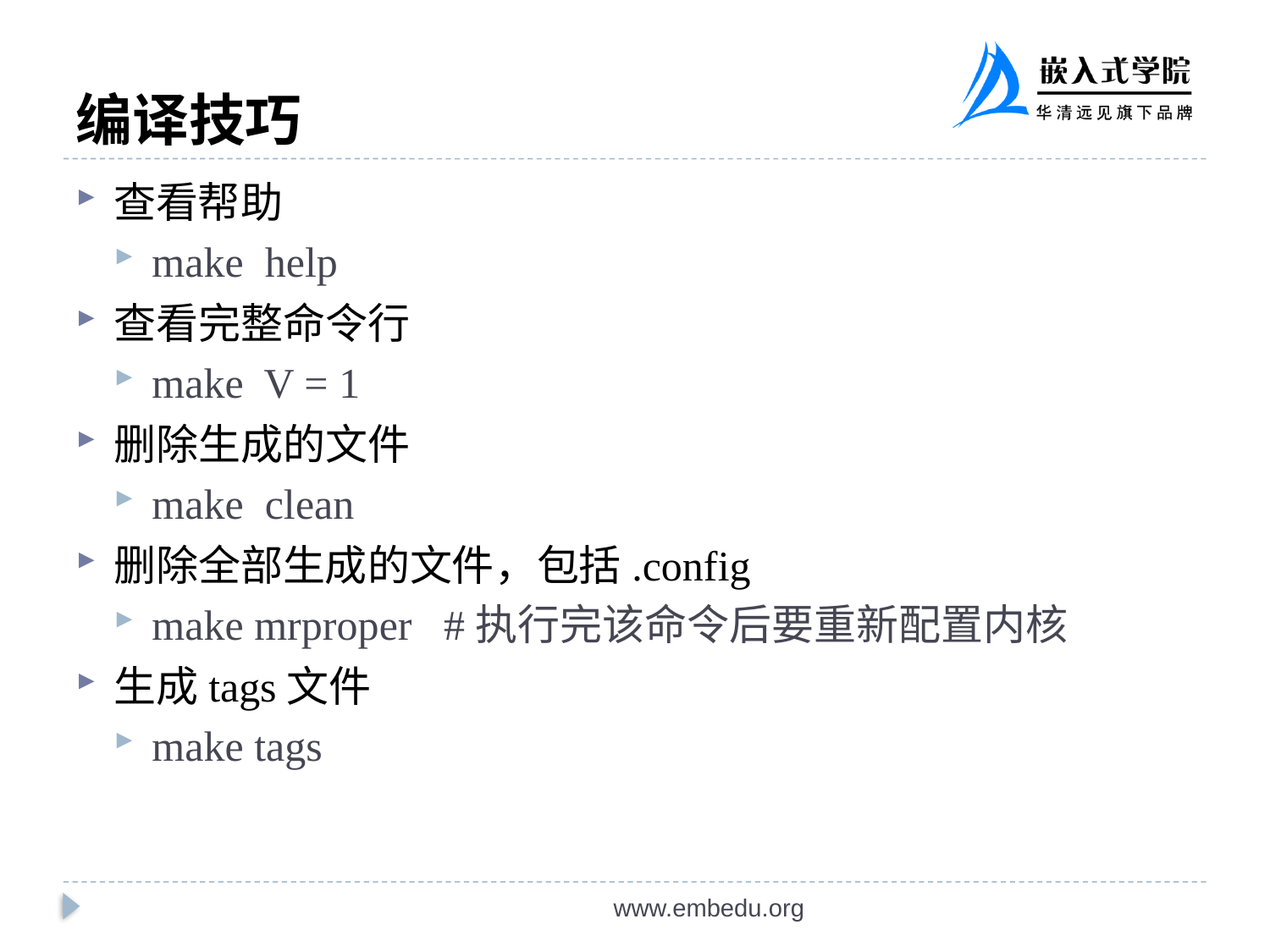

编译技巧
查看帮助
make  help
查看完整命令行
make  V = 1
删除生成的文件
make  clean
删除全部生成的文件，包括.config
make mrproper   #执行完该命令后要重新配置内核
生成tags文件
make tags
www.embedu.org